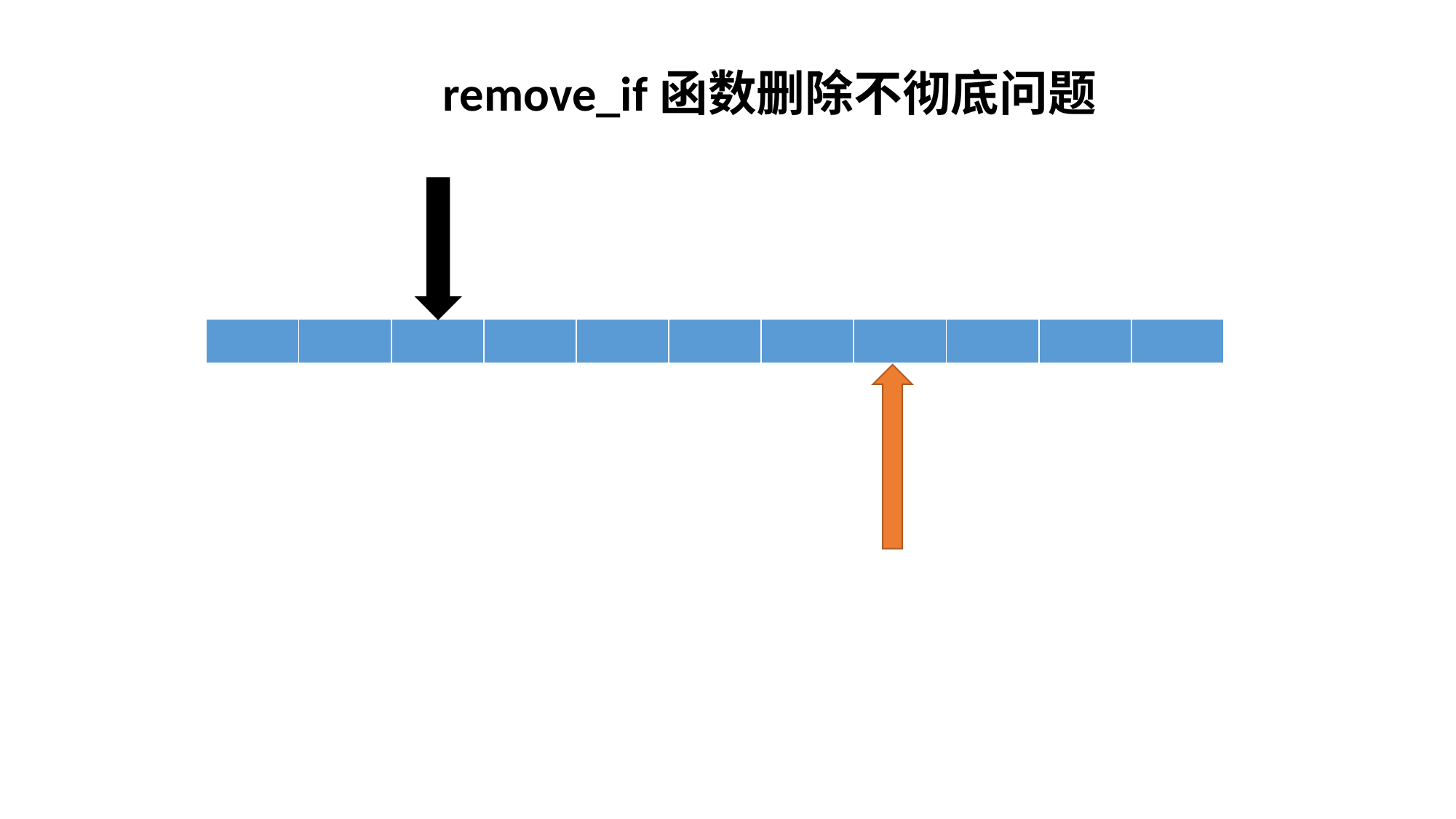

remove_if函数删除不彻底问题

|  |  |  |  |  |  |  |  |  |  |  |
| --- | --- | --- | --- | --- | --- | --- | --- | --- | --- | --- |